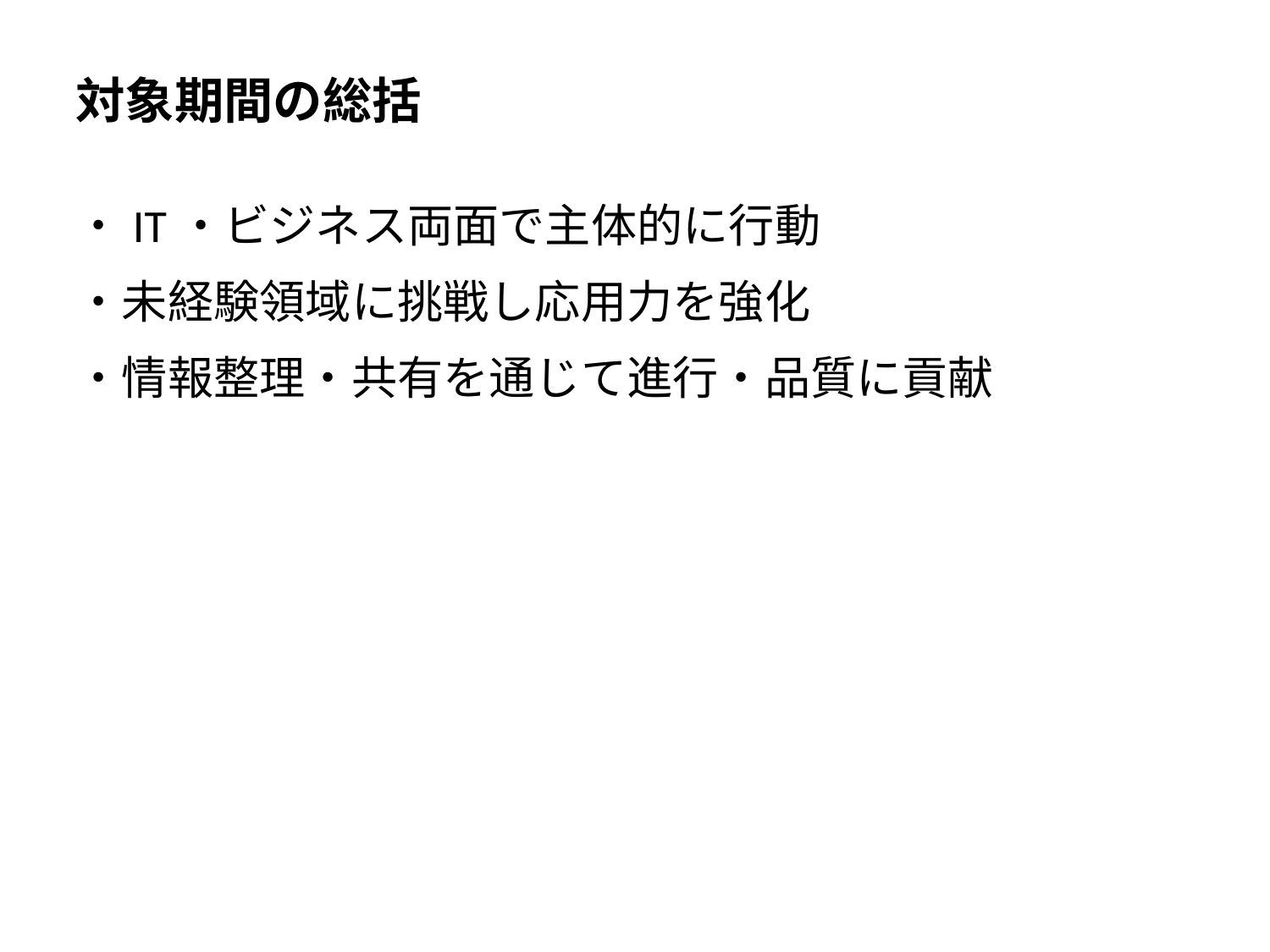

対象期間の総括
・IT・ビジネス両面で主体的に行動
・未経験領域に挑戦し応用力を強化
・情報整理・共有を通じて進行・品質に貢献